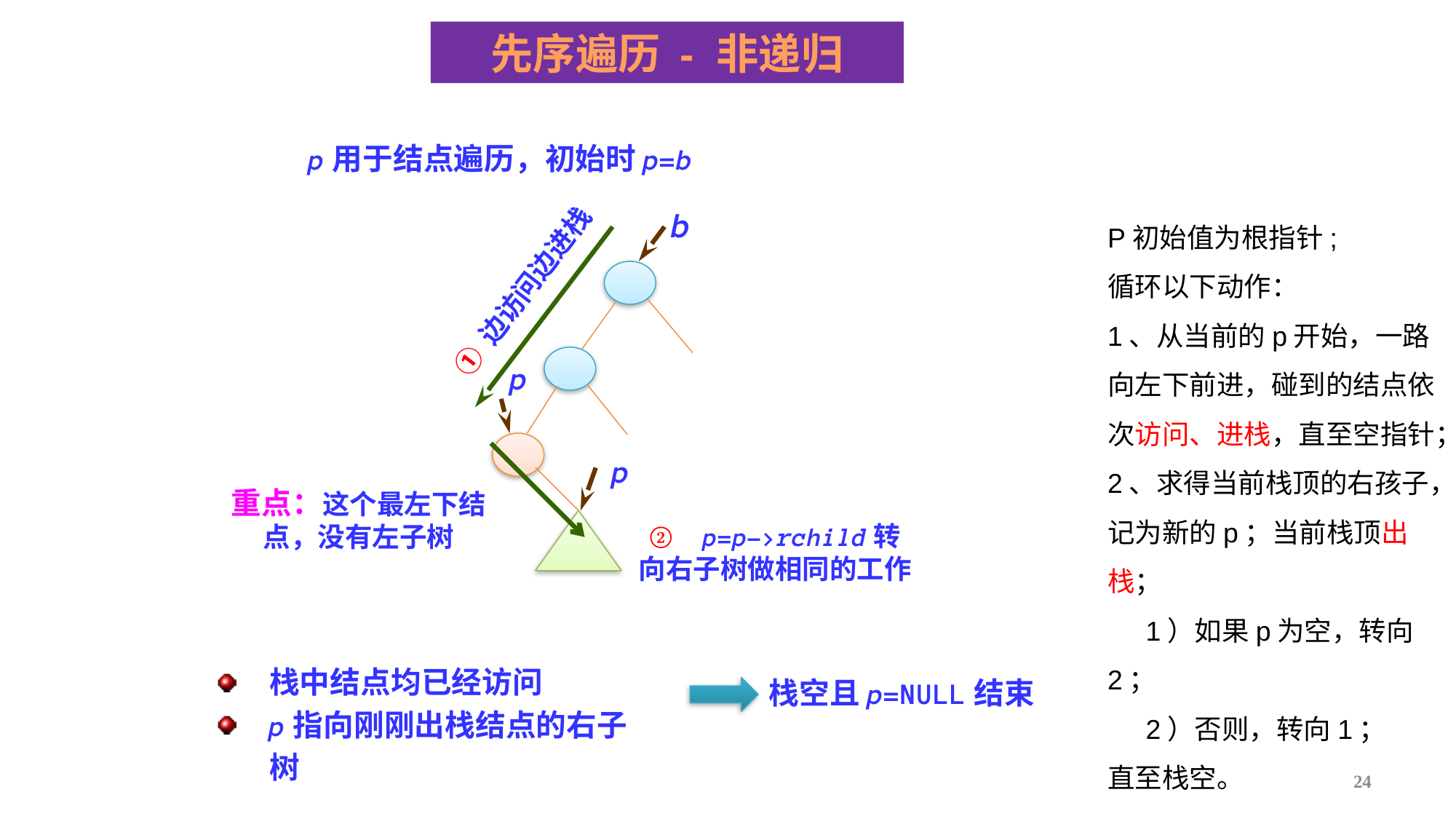

先序遍历 - 非递归
p用于结点遍历，初始时p=b

① 边访问边进栈
P初始值为根指针;
循环以下动作：
1、从当前的p开始，一路向左下前进，碰到的结点依次访问、进栈，直至空指针；
2、求得当前栈顶的右孩子，记为新的p；当前栈顶出栈；
     1）如果p为空，转向2；
     2）否则，转向1；
直至栈空。
b

p

p

②  p=p->rchild转向右子树做相同的工作

重点：这个最左下结点，没有左子树

栈中结点均已经访问
p指向刚刚出栈结点的右子树
栈空且p=NULL结束

24